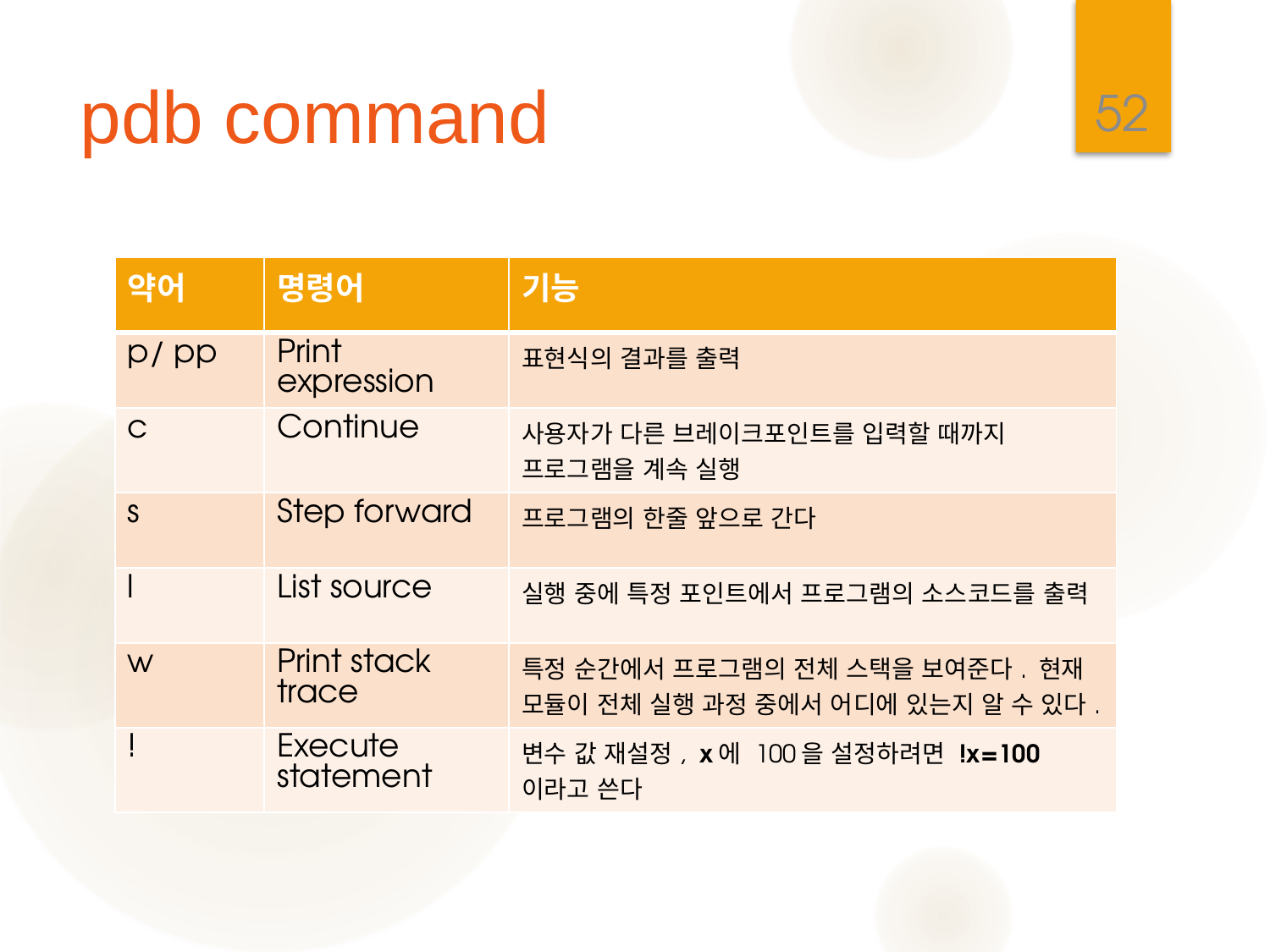

52
# pdb command
| 약어 | 명령어 | 기능 |
| --- | --- | --- |
| p/ pp | Print expression | 표현식의 결과를 출력 |
| c | Continue | 사용자가 다른 브레이크포인트를 입력할 때까지 프로그램을 계속 실행 |
| s | Step forward | 프로그램의 한줄 앞으로 간다 |
| l | List source | 실행 중에 특정 포인트에서 프로그램의 소스코드를 출력 |
| w | Print stack trace | 특정 순간에서 프로그램의 전체 스택을 보여준다. 현재 모듈이 전체 실행 과정 중에서 어디에 있는지 알 수 있다. |
| ! | Execute statement | 변수 값 재설정,  x에 100을 설정하려면 !x=100이라고 쓴다 |